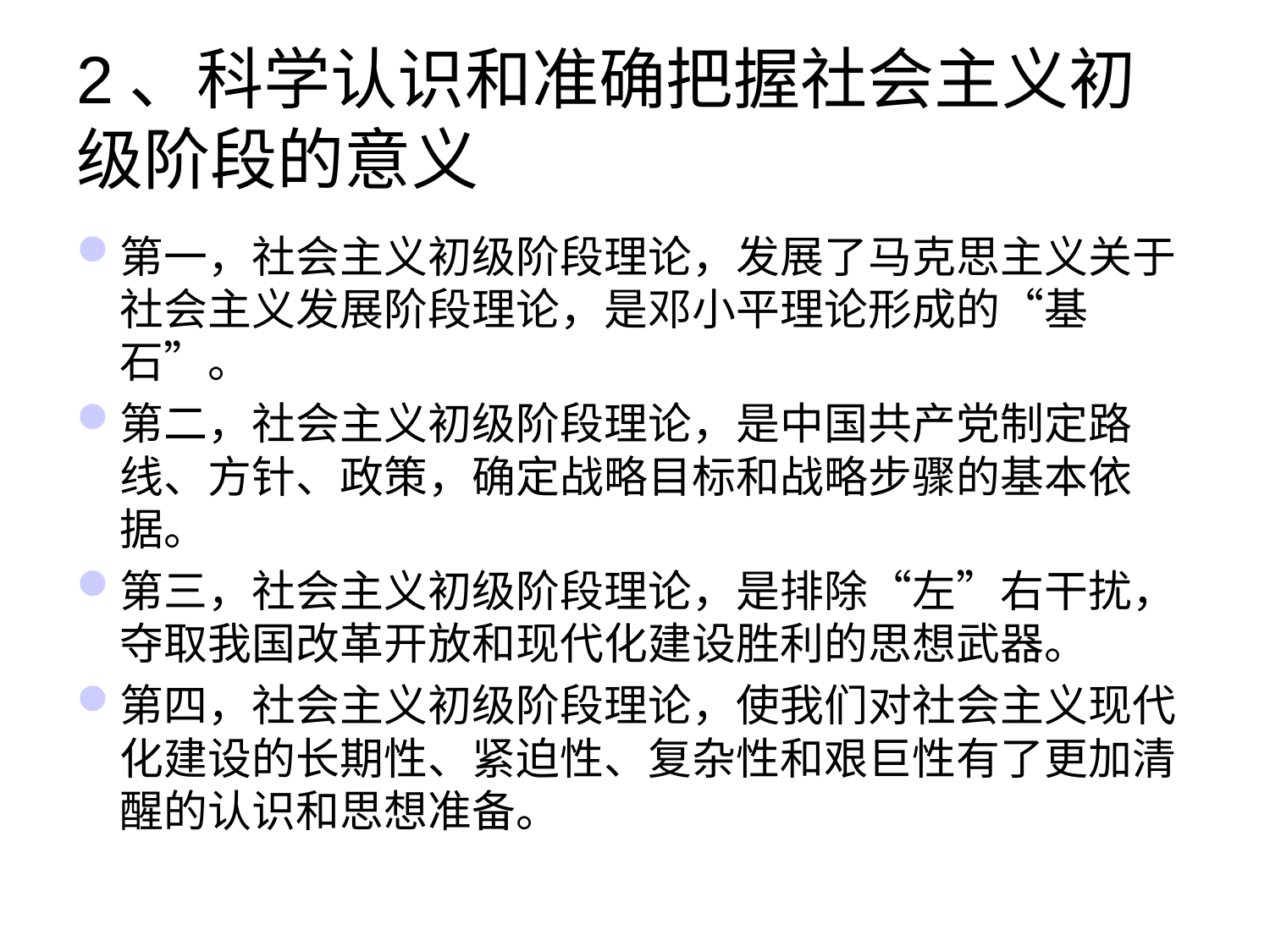

# 2、科学认识和准确把握社会主义初级阶段的意义
第一，社会主义初级阶段理论，发展了马克思主义关于社会主义发展阶段理论，是邓小平理论形成的“基石”。
第二，社会主义初级阶段理论，是中国共产党制定路线、方针、政策，确定战略目标和战略步骤的基本依据。
第三，社会主义初级阶段理论，是排除“左”右干扰，夺取我国改革开放和现代化建设胜利的思想武器。
第四，社会主义初级阶段理论，使我们对社会主义现代化建设的长期性、紧迫性、复杂性和艰巨性有了更加清醒的认识和思想准备。